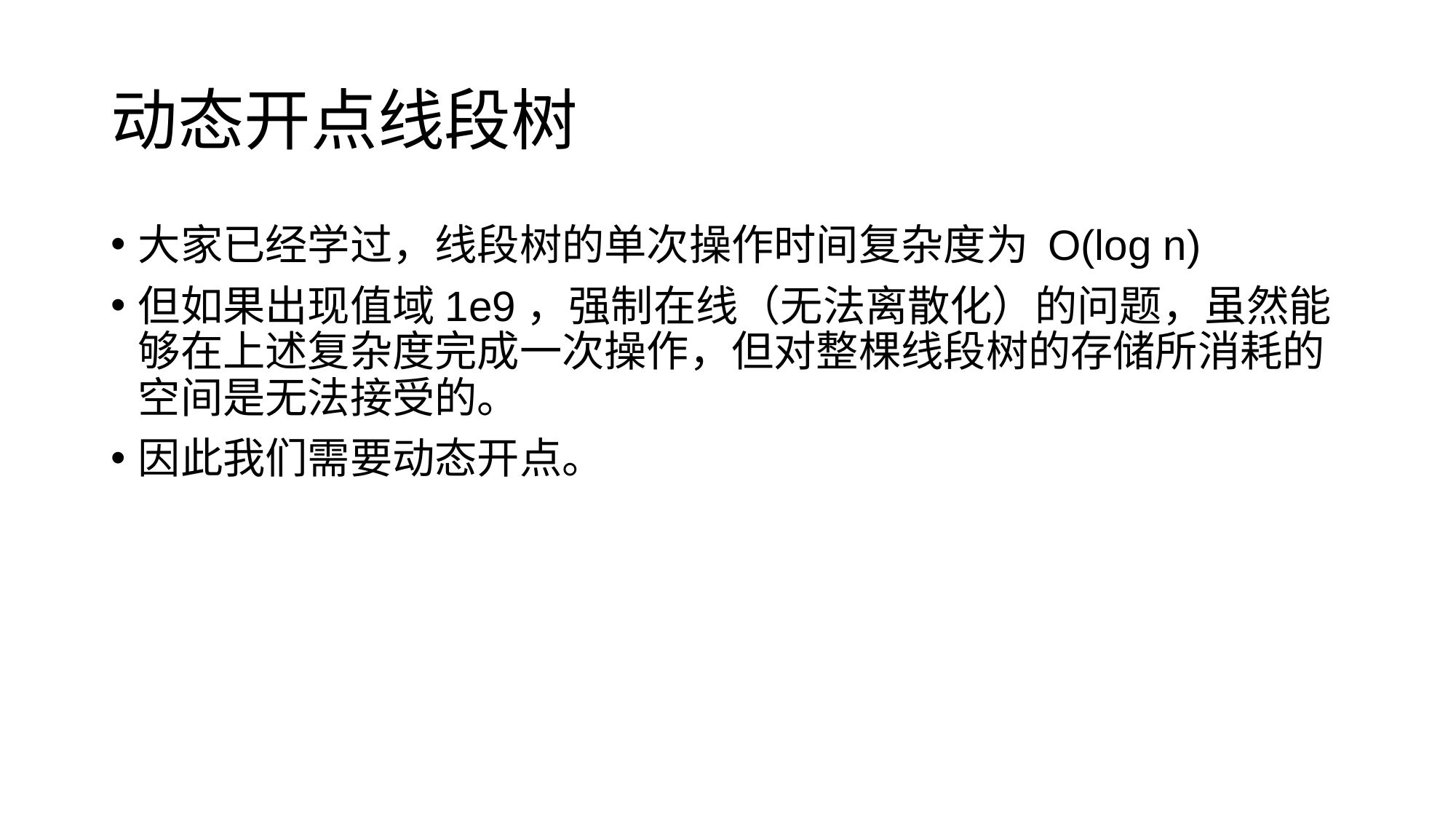

# 动态开点线段树
大家已经学过，线段树的单次操作时间复杂度为 O(log n)
但如果出现值域1e9，强制在线（无法离散化）的问题，虽然能够在上述复杂度完成一次操作，但对整棵线段树的存储所消耗的空间是无法接受的。
因此我们需要动态开点。